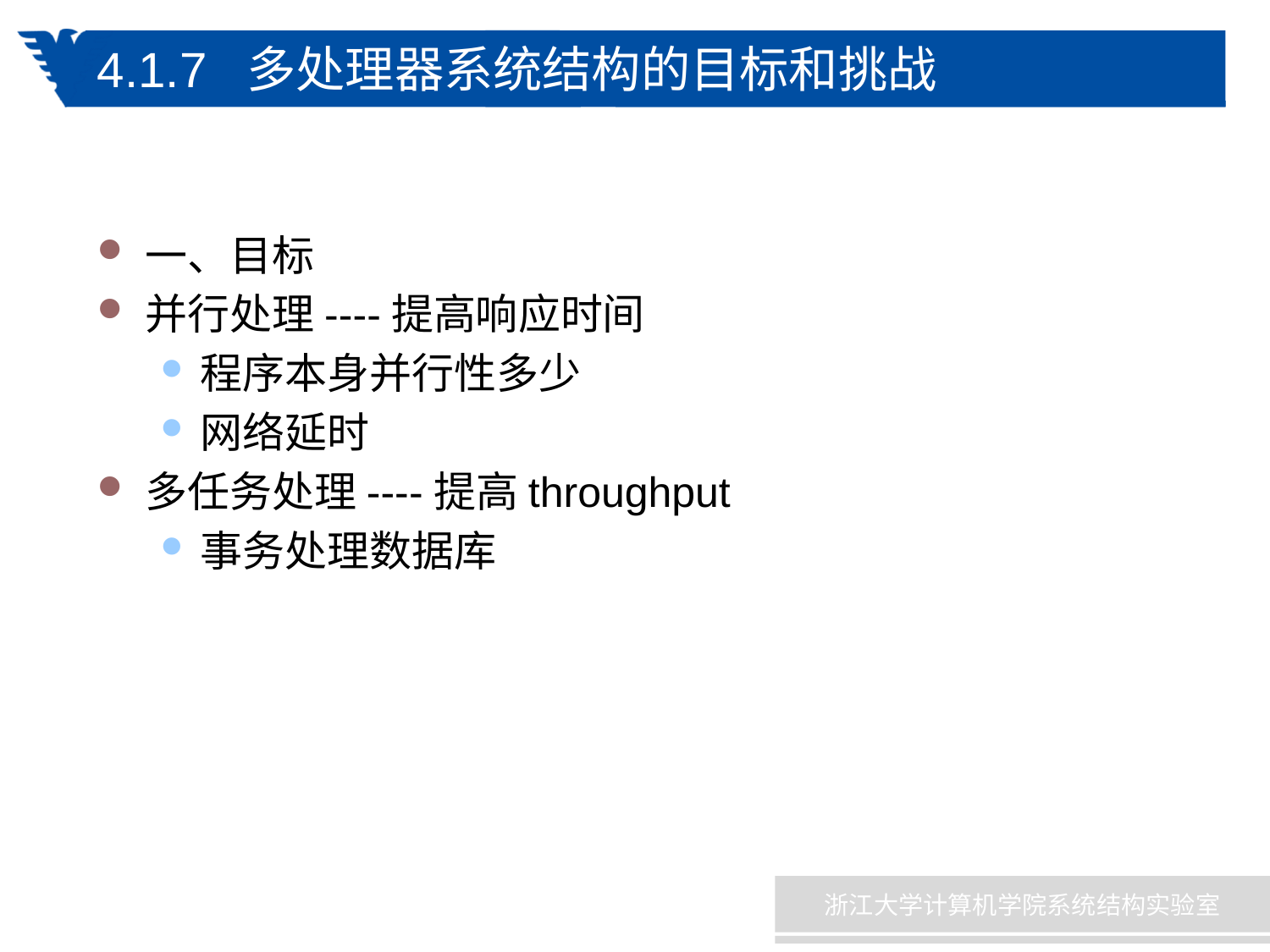

# 4.1.7  多处理器系统结构的目标和挑战
一、目标
并行处理----提高响应时间
程序本身并行性多少
网络延时
多任务处理----提高throughput
事务处理数据库